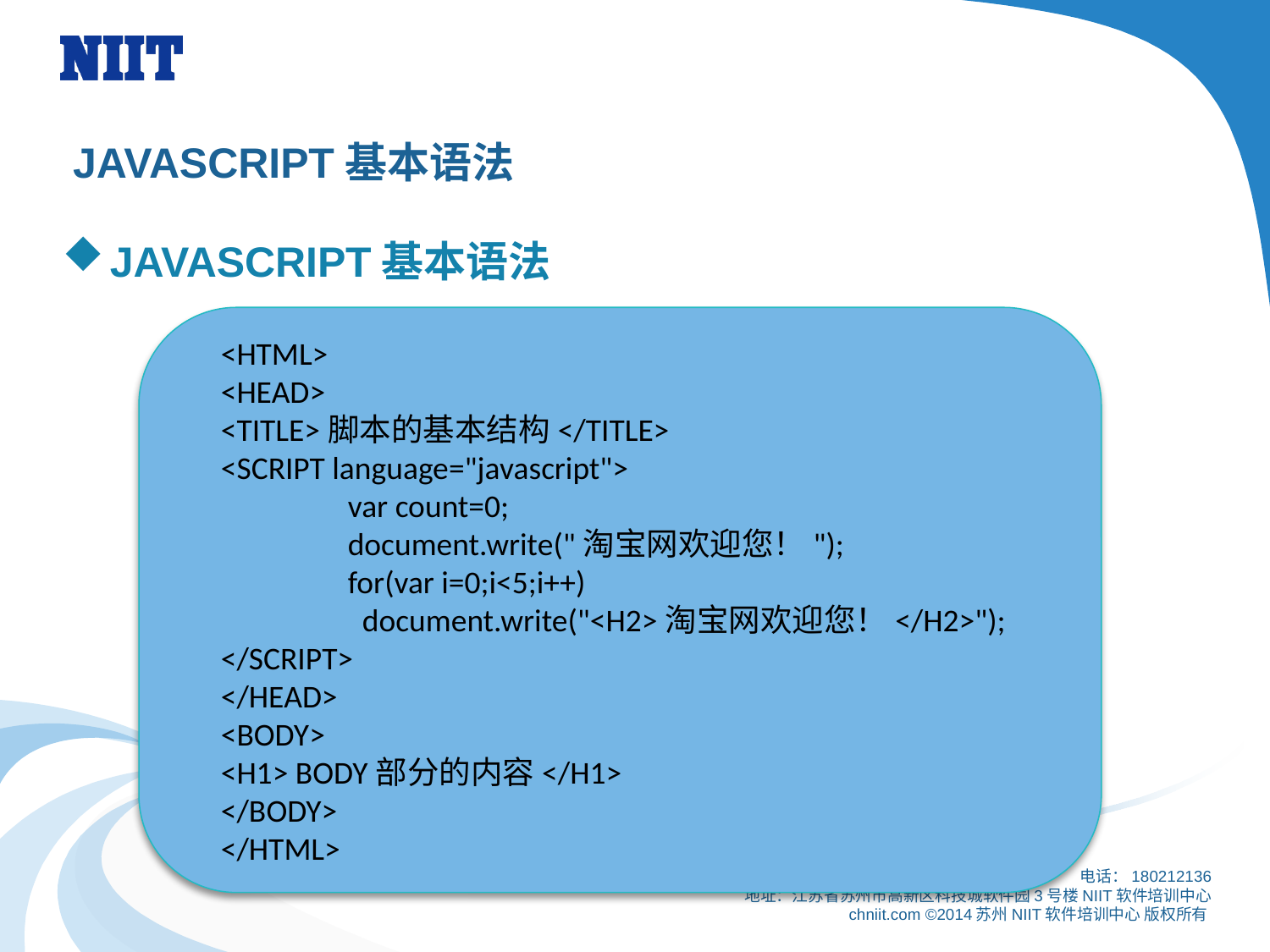

# JAVASCRIPT基本语法
JAVASCRIPT基本语法

<HTML>
<HEAD>
<TITLE>脚本的基本结构</TITLE>
<SCRIPT language="javascript">
	var count=0;
	document.write("淘宝网欢迎您！");
	for(var i=0;i<5;i++)
  	  document.write("<H2>淘宝网欢迎您！</H2>");
</SCRIPT>
</HEAD>
<BODY>
<H1> BODY部分的内容</H1>
</BODY>
</HTML>